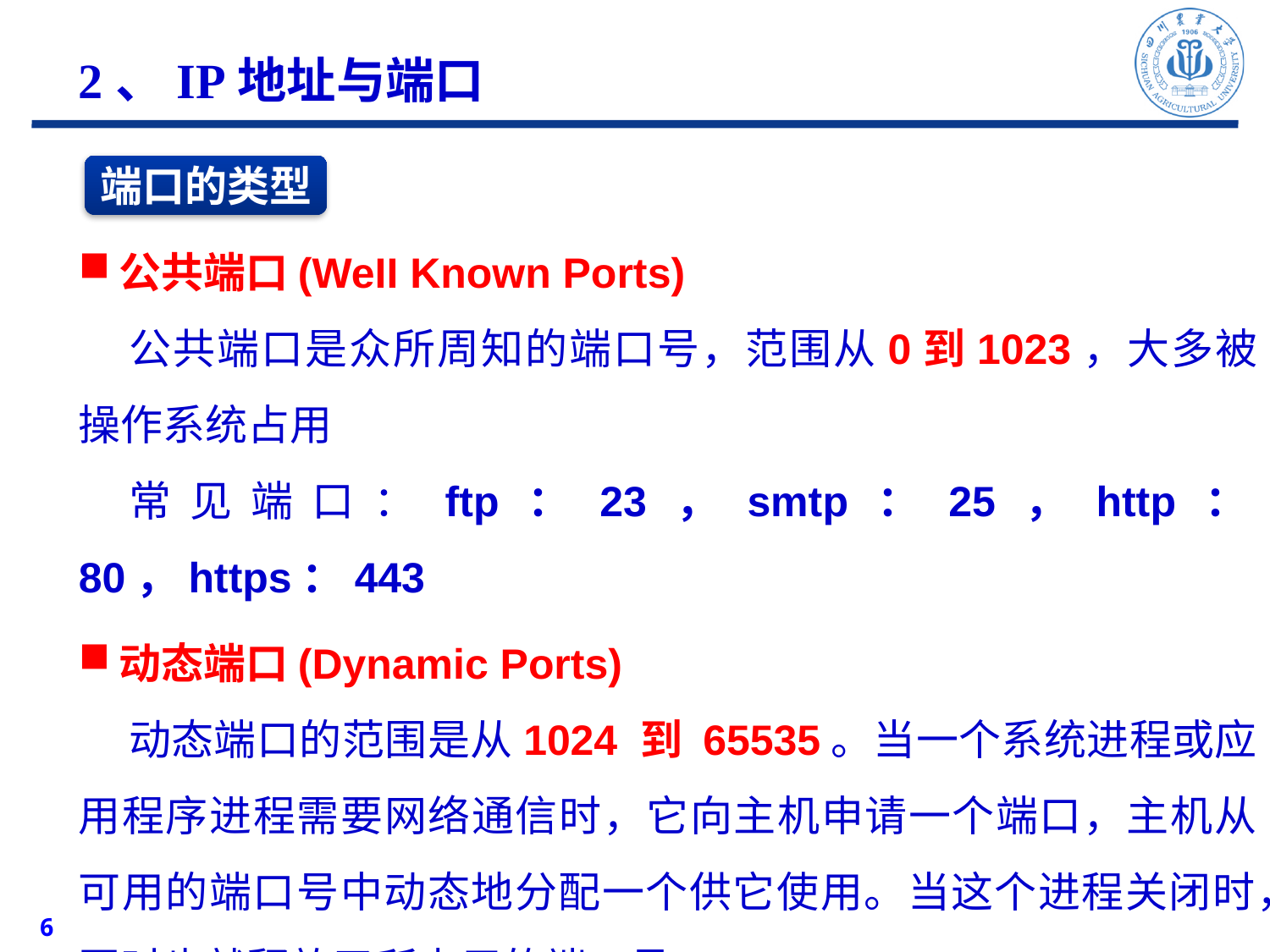

2、IP地址与端口
端口的类型
公共端口(WeII Known Ports)
公共端口是众所周知的端口号，范围从0到1023，大多被操作系统占用
常见端口：ftp：23，smtp：25，http：80，https：443
动态端口(Dynamic Ports)
动态端口的范围是从1024 到 65535。当一个系统进程或应用程序进程需要网络通信时，它向主机申请一个端口，主机从可用的端口号中动态地分配一个供它使用。当这个进程关闭时，同时也就释放了所占用的端口号。